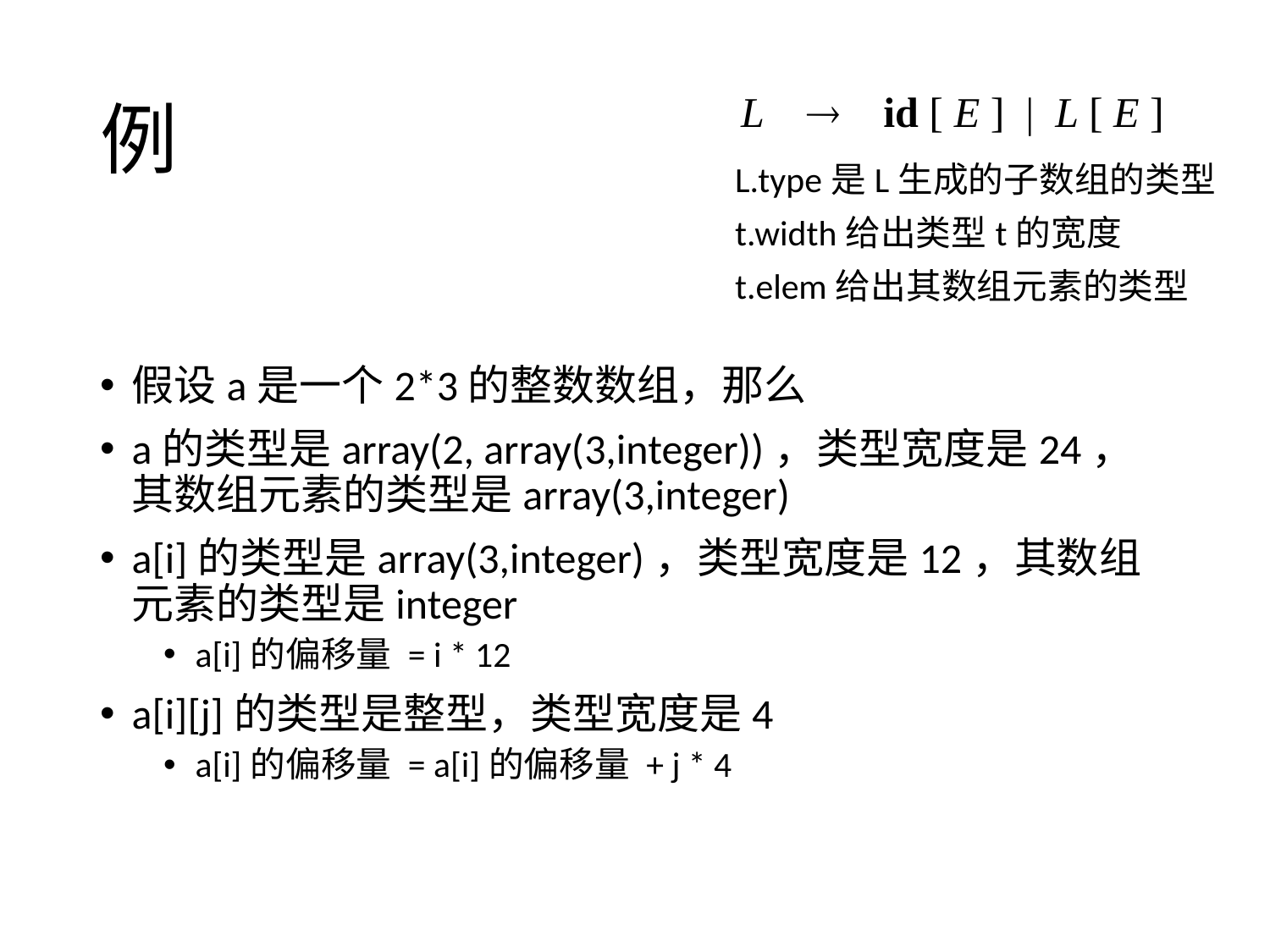

# 例
L    →    id [ E ]  |  L [ E ]
L.type是L生成的子数组的类型
t.width给出类型t的宽度
t.elem给出其数组元素的类型
假设a是一个2*3的整数数组，那么
a的类型是array(2, array(3,integer))，类型宽度是24，其数组元素的类型是array(3,integer)
a[i]的类型是array(3,integer)，类型宽度是12，其数组元素的类型是integer
a[i]的偏移量 = i * 12
a[i][j]的类型是整型，类型宽度是4
a[i]的偏移量 = a[i]的偏移量 + j * 4